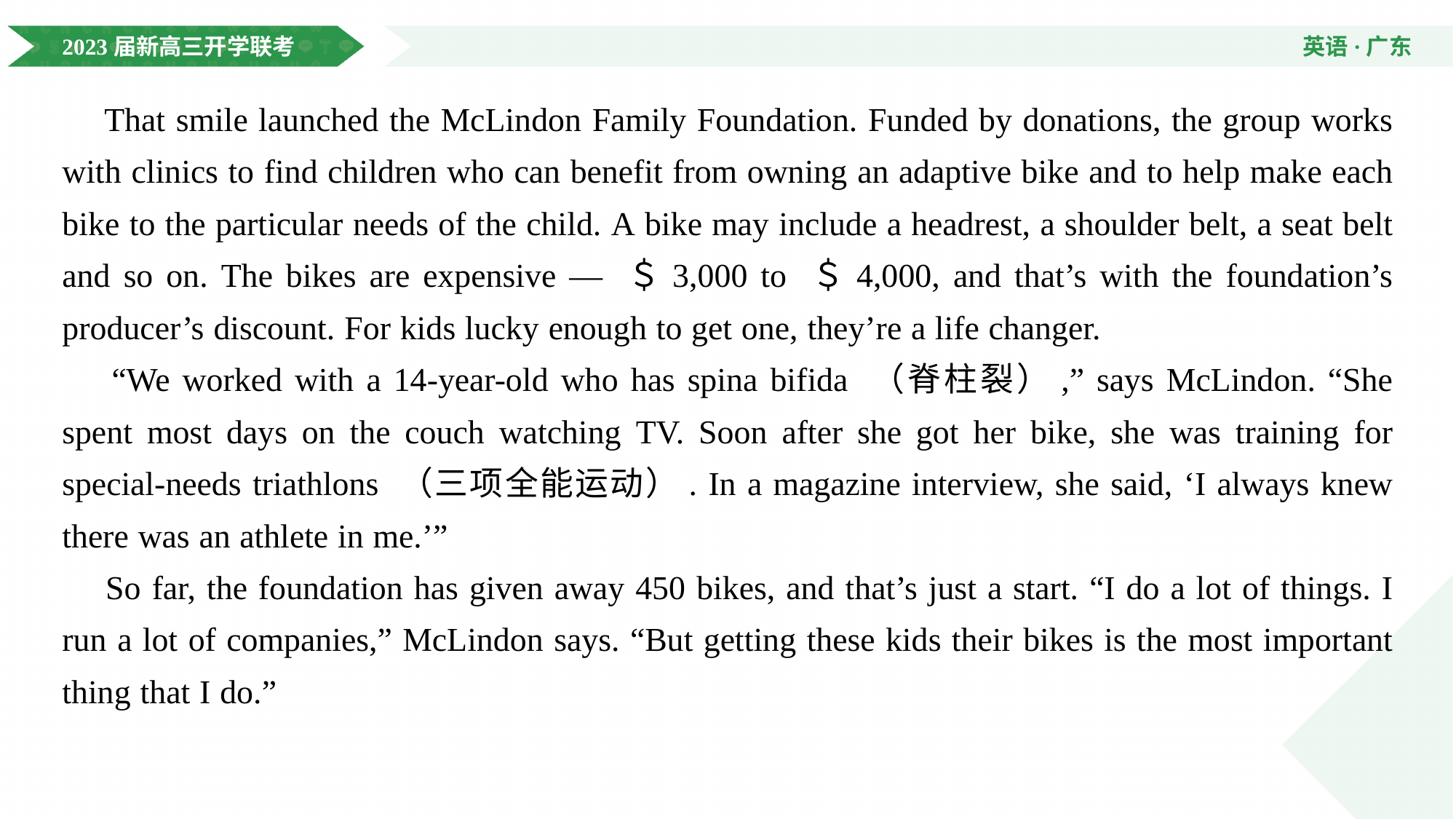

That smile launched the McLindon Family Foundation. Funded by donations, the group works with clinics to find children who can benefit from owning an adaptive bike and to help make each bike to the particular needs of the child. A bike may include a headrest, a shoulder belt, a seat belt and so on. The bikes are expensive — ＄3,000 to ＄4,000, and that’s with the foundation’s producer’s discount. For kids lucky enough to get one, they’re a life changer.
    “We worked with a 14-year-old who has spina bifida （脊柱裂）,” says McLindon. “She spent most days on the couch watching TV. Soon after she got her bike, she was training for special-needs triathlons （三项全能运动）. In a magazine interview, she said, ‘I always knew there was an athlete in me.’”
    So far, the foundation has given away 450 bikes, and that’s just a start. “I do a lot of things. I run a lot of companies,” McLindon says. “But getting these kids their bikes is the most important thing that I do.”